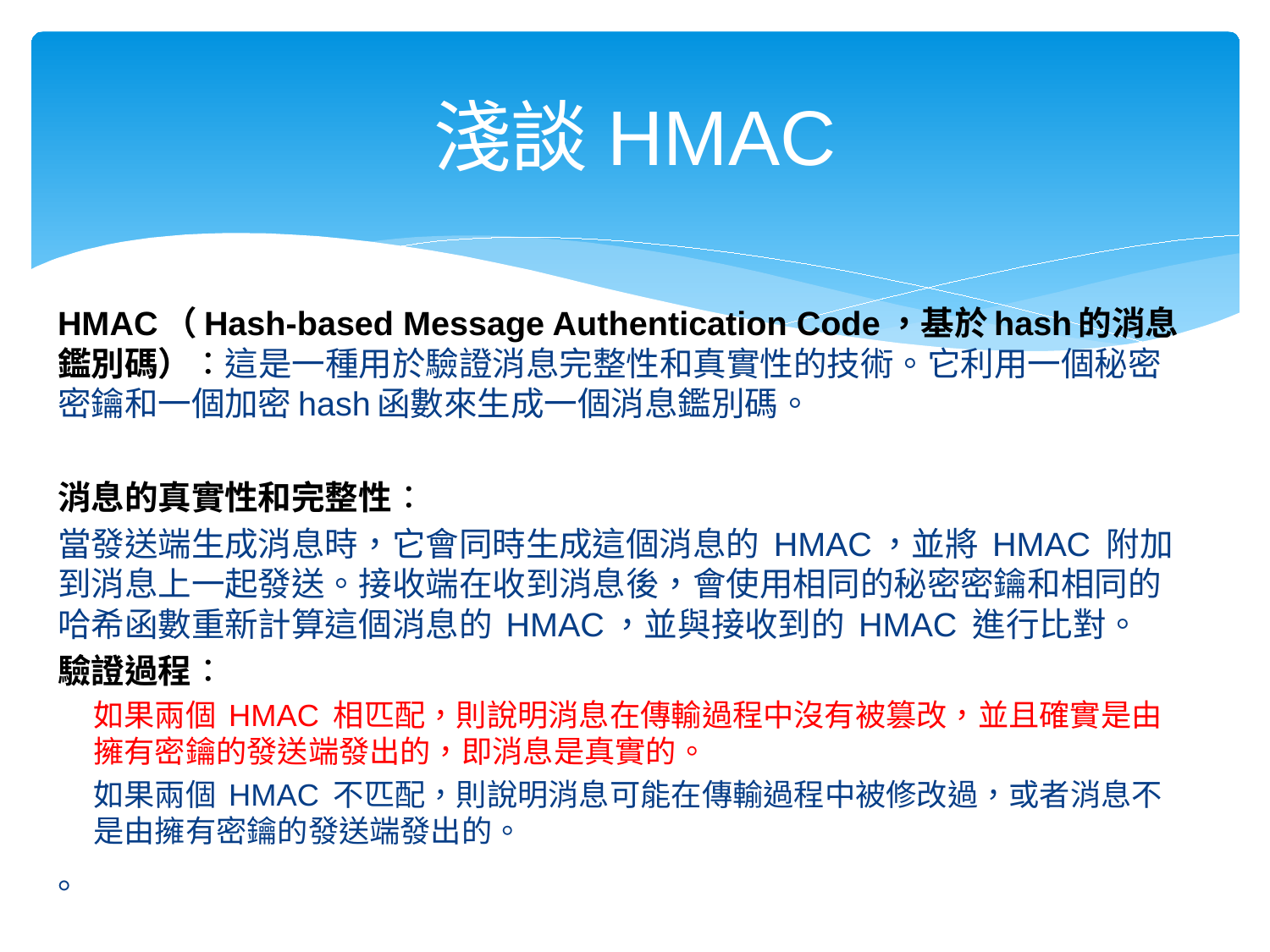

# 淺談HMAC
HMAC（Hash-based Message Authentication Code，基於hash的消息鑑別碼）：這是一種用於驗證消息完整性和真實性的技術。它利用一個秘密密鑰和一個加密hash函數來生成一個消息鑑別碼。

消息的真實性和完整性：
當發送端生成消息時，它會同時生成這個消息的 HMAC，並將 HMAC 附加到消息上一起發送。接收端在收到消息後，會使用相同的秘密密鑰和相同的哈希函數重新計算這個消息的 HMAC，並與接收到的 HMAC 進行比對。
驗證過程：
如果兩個 HMAC 相匹配，則說明消息在傳輸過程中沒有被篡改，並且確實是由擁有密鑰的發送端發出的，即消息是真實的。
如果兩個 HMAC 不匹配，則說明消息可能在傳輸過程中被修改過，或者消息不是由擁有密鑰的發送端發出的。
。